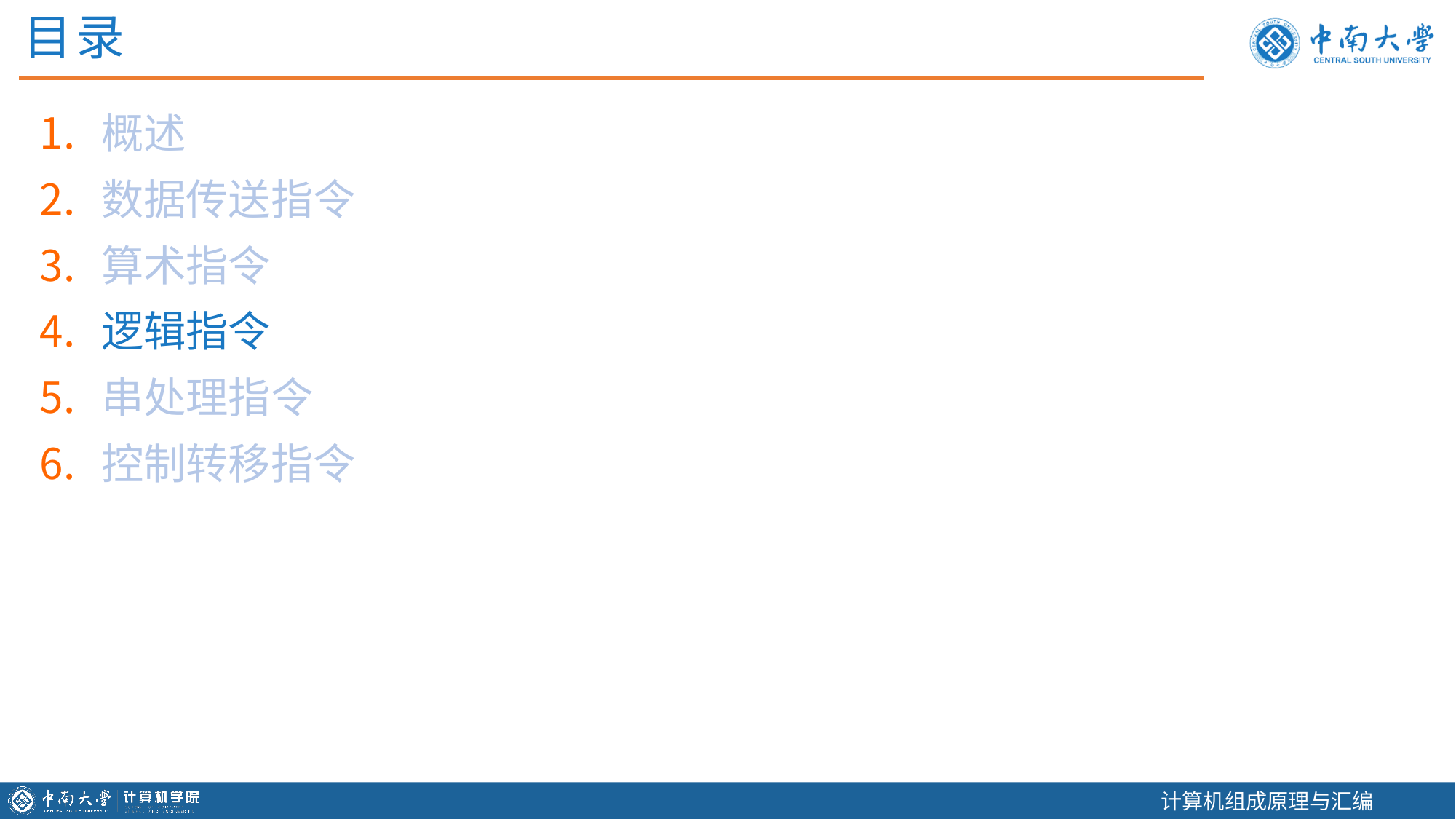

目录
概述
数据传送指令
算术指令
逻辑指令
串处理指令
控制转移指令

33